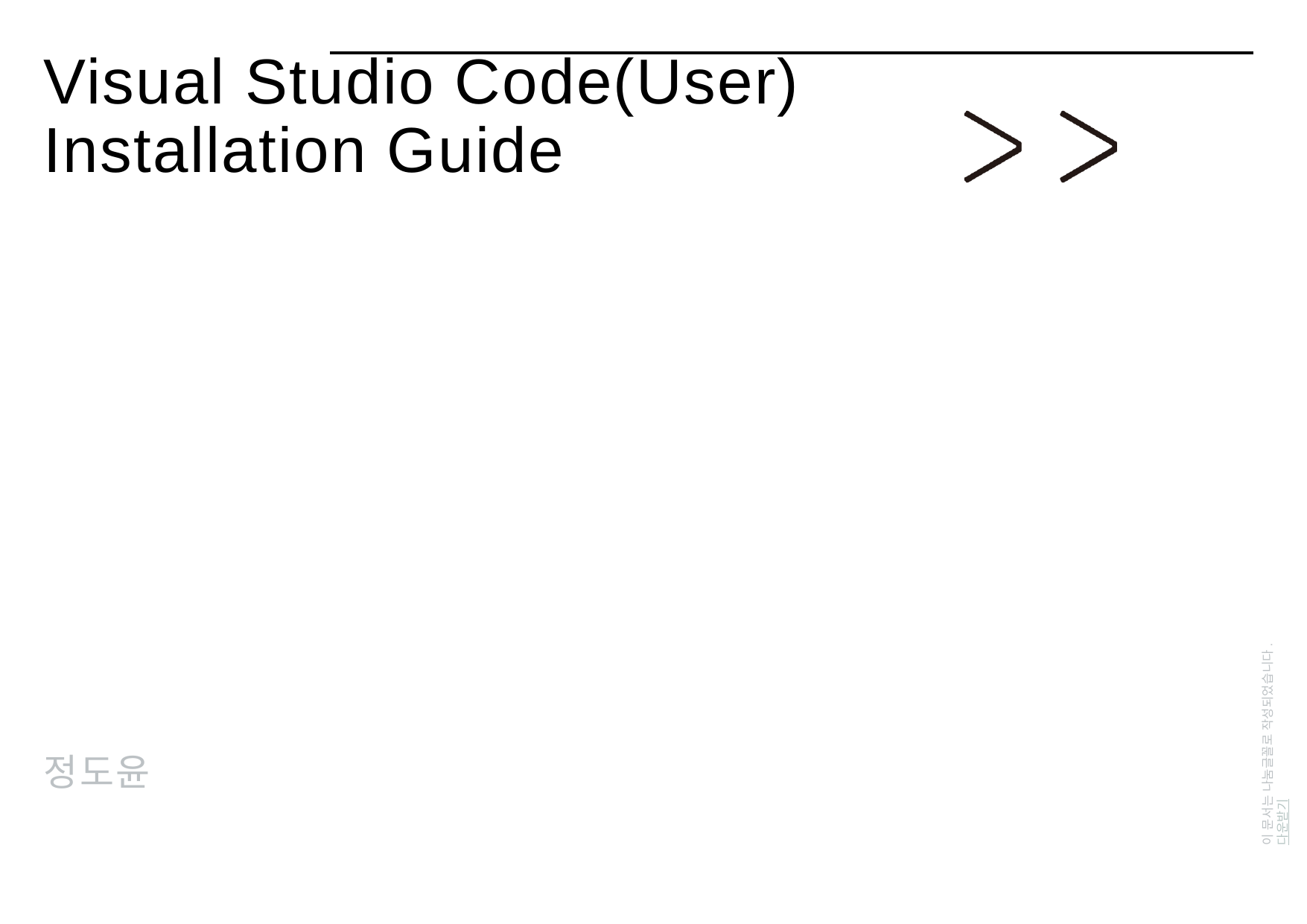

# Visual Studio Code(User) Installation Guide
이 문서는 나눔글꼴로 작성되었습니다. 다운받기
정도윤